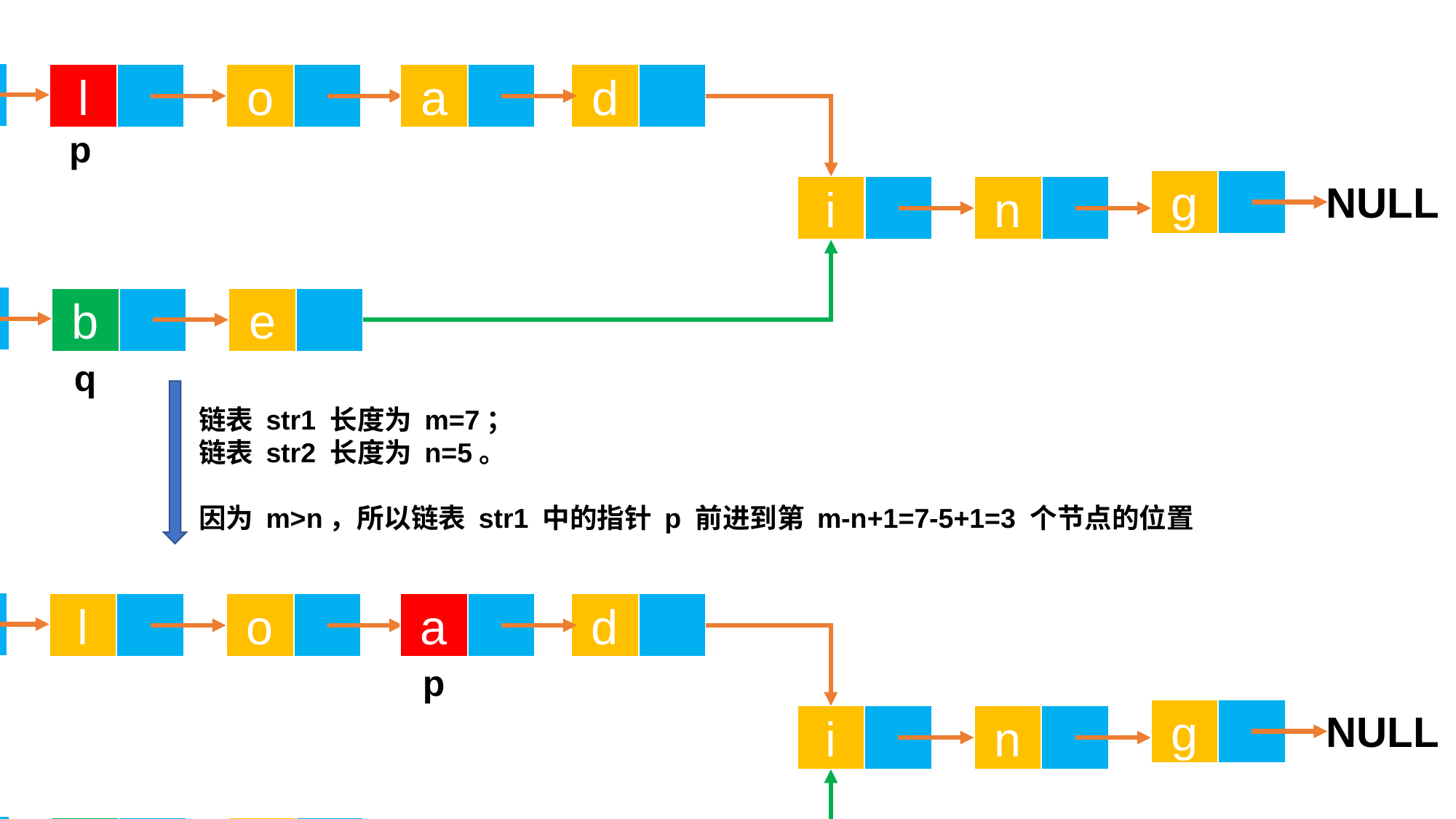

str1

l

o

a

d

p
g

NULL
i

n

str2

b

e

q

链表 str1 长度为 m=7；
链表 str2 长度为 n=5。

因为 m>n，所以链表 str1 中的指针 p 前进到第 m-n+1=7-5+1=3 个节点的位置
str1

l

o

a

d

p
g

NULL
i

n

str2

b

e

q
此时发现链表 str1 中的 p 指针和链表 str2 中的 q 指针到链表尾的长度相等。
p: a->d->i->n->g
q: b->e->i->n->g

然后指针 p 和 q 同步前进，直到遇到 p 和 q 相同（不仅 p->data==q->data，并且 p==q 地址也相同）

str1

l

o

a

d

p
g

NULL
i

n

str2

b

e

q